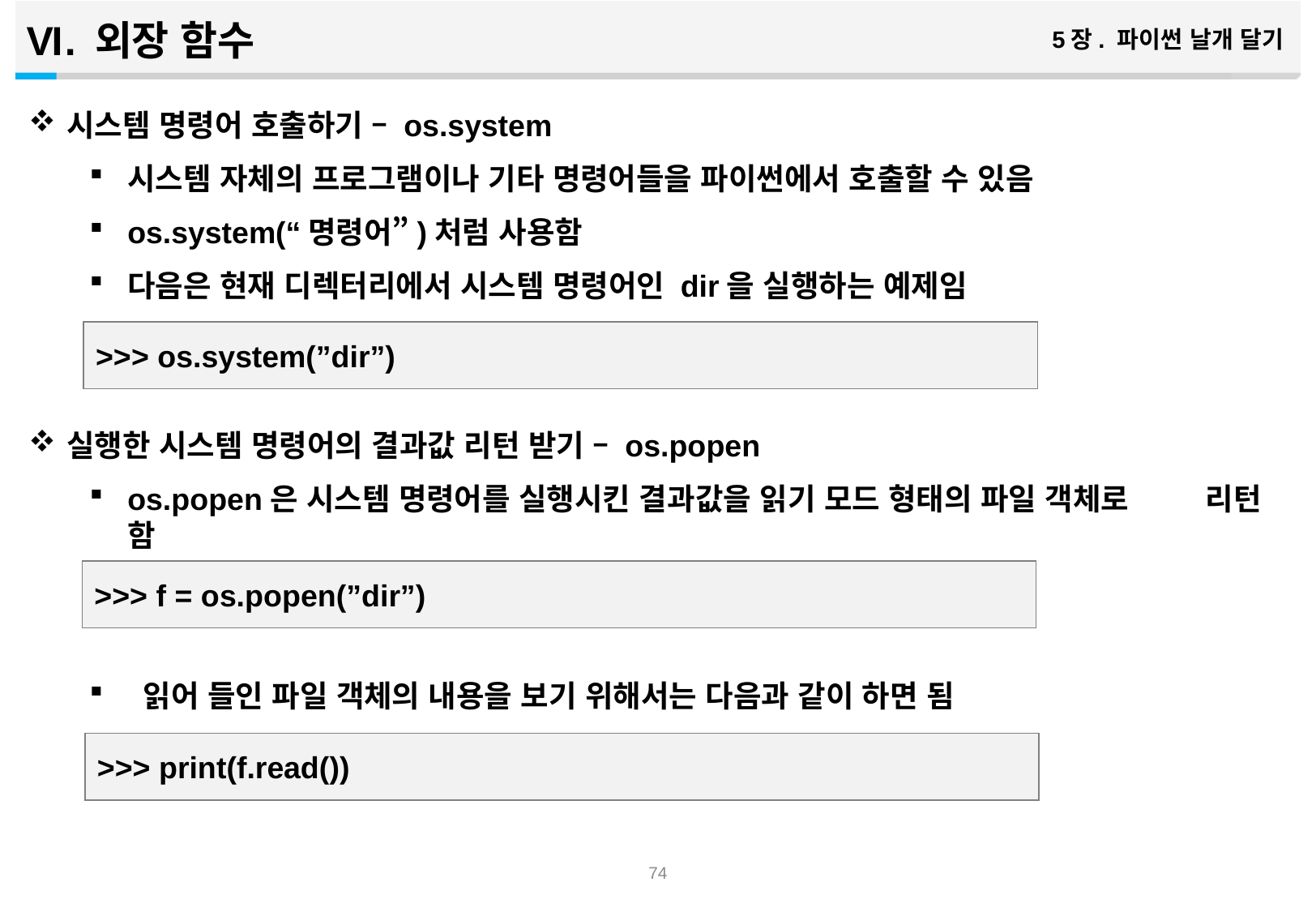

외장 함수
5장. 파이썬 날개 달기
시스템 명령어 호출하기 – os.system
시스템 자체의 프로그램이나 기타 명령어들을 파이썬에서 호출할 수 있음
os.system(“명령어”)처럼 사용함
다음은 현재 디렉터리에서 시스템 명령어인 dir을 실행하는 예제임

실행한 시스템 명령어의 결과값 리턴 받기 – os.popen
os.popen은 시스템 명령어를 실행시킨 결과값을 읽기 모드 형태의 파일 객체로         리턴 함

 읽어 들인 파일 객체의 내용을 보기 위해서는 다음과 같이 하면 됨
>>> os.system(”dir”)
>>> f = os.popen(”dir”)
>>> print(f.read())
74